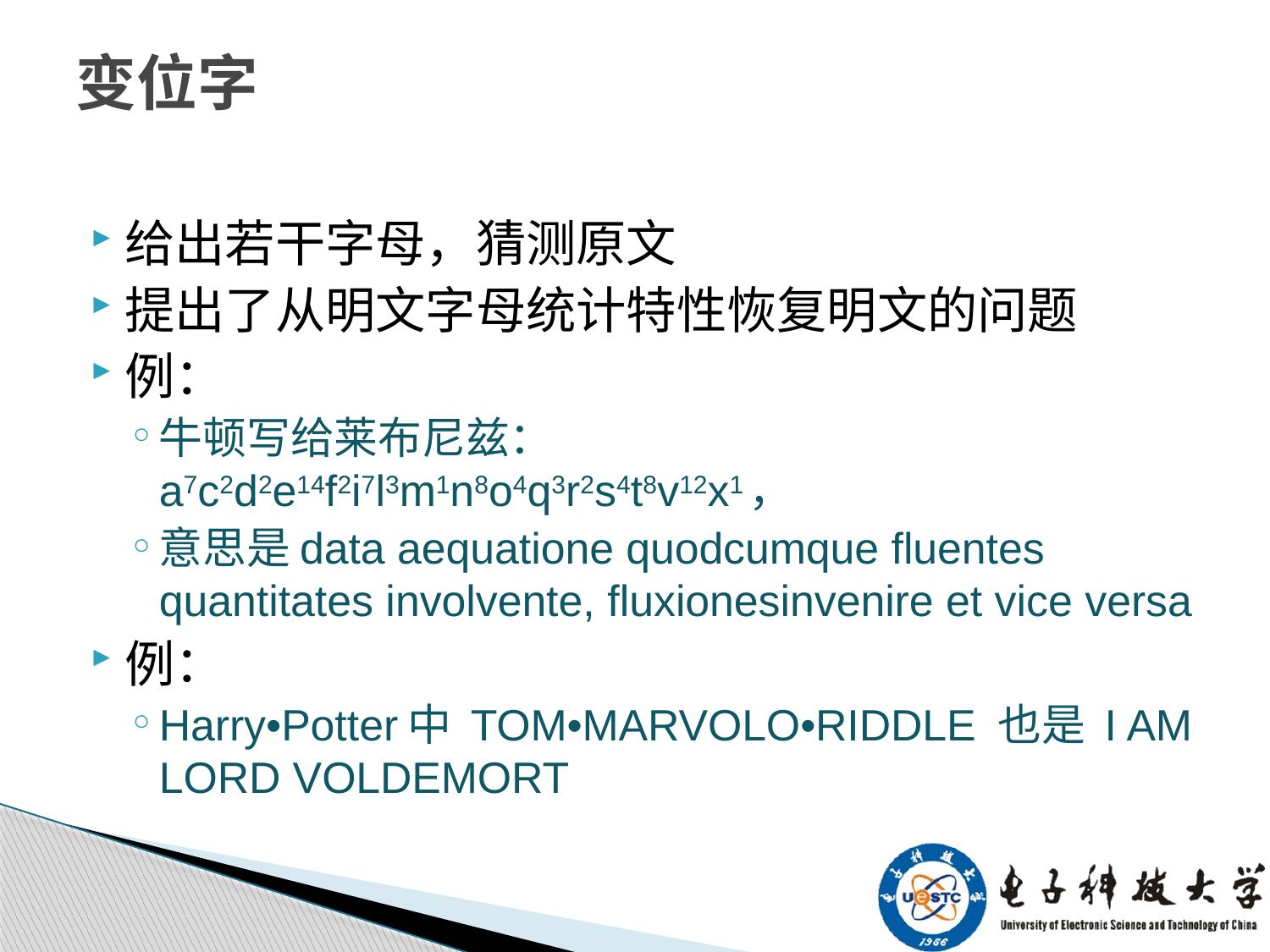

# 变位字
给出若干字母，猜测原文
提出了从明文字母统计特性恢复明文的问题
例：
牛顿写给莱布尼兹：a7c2d2e14f2i7l3m1n8o4q3r2s4t8v12x1，
意思是data aequatione quodcumque fluentes quantitates involvente, fluxionesinvenire et vice versa
例：
Harry•Potter中 TOM•MARVOLO•RIDDLE 也是 I AM LORD VOLDEMORT
64